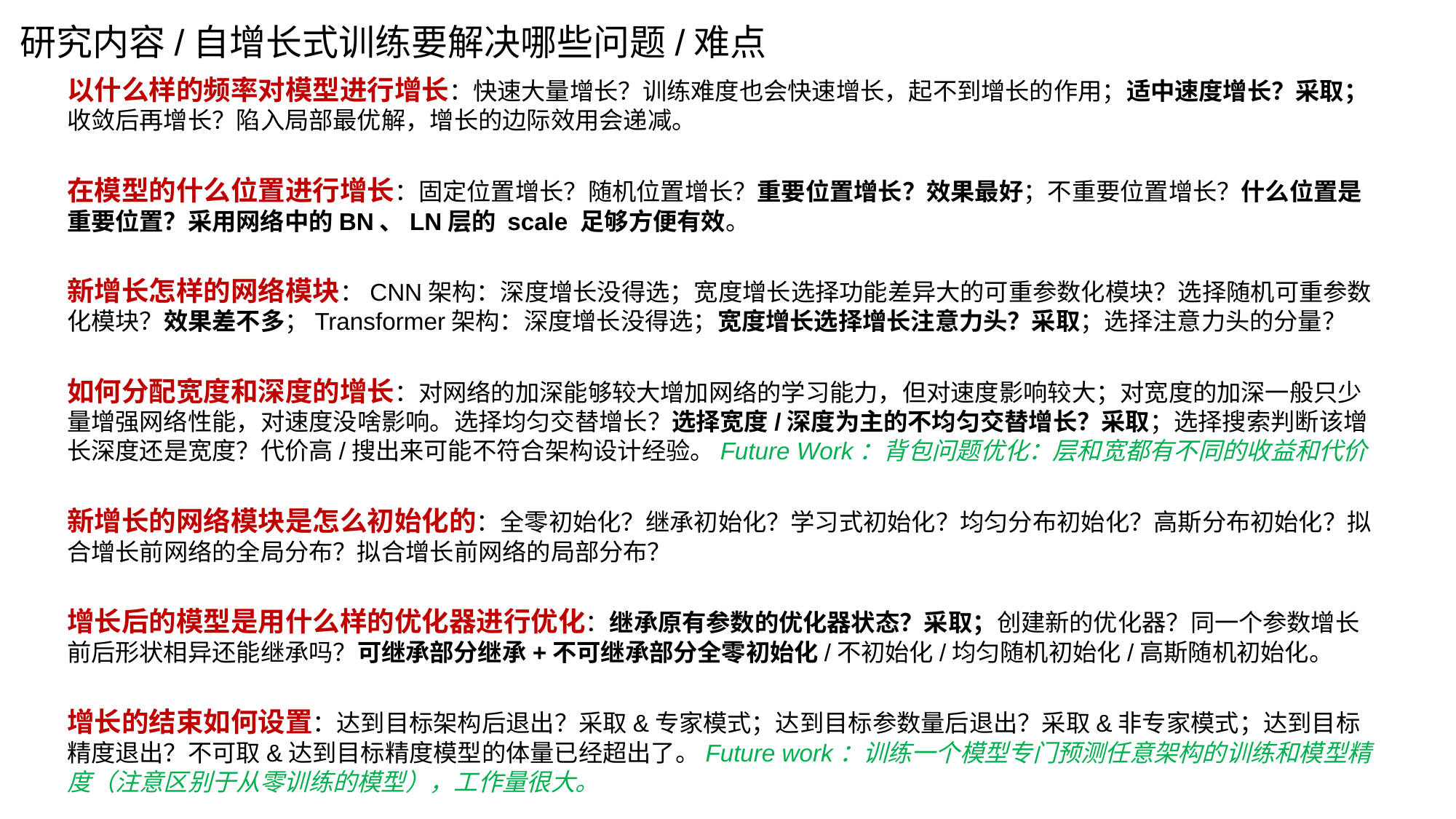

研究内容/自增长式训练要解决哪些问题/难点
以什么样的频率对模型进行增长：快速大量增长？训练难度也会快速增长，起不到增长的作用；适中速度增长？采取；收敛后再增长？陷入局部最优解，增长的边际效用会递减。
在模型的什么位置进行增长：固定位置增长？随机位置增长？重要位置增长？效果最好；不重要位置增长？什么位置是重要位置？采用网络中的BN、LN层的 scale 足够方便有效。
新增长怎样的网络模块：CNN架构：深度增长没得选；宽度增长选择功能差异大的可重参数化模块？选择随机可重参数化模块？效果差不多；Transformer架构：深度增长没得选；宽度增长选择增长注意力头？采取；选择注意力头的分量？
如何分配宽度和深度的增长：对网络的加深能够较大增加网络的学习能力，但对速度影响较大；对宽度的加深一般只少量增强网络性能，对速度没啥影响。选择均匀交替增长？选择宽度/深度为主的不均匀交替增长？采取；选择搜索判断该增长深度还是宽度？代价高/搜出来可能不符合架构设计经验。Future Work：背包问题优化：层和宽都有不同的收益和代价
新增长的网络模块是怎么初始化的：全零初始化？继承初始化？学习式初始化？均匀分布初始化？高斯分布初始化？拟合增长前网络的全局分布？拟合增长前网络的局部分布？
增长后的模型是用什么样的优化器进行优化：继承原有参数的优化器状态？采取；创建新的优化器？同一个参数增长前后形状相异还能继承吗？可继承部分继承+不可继承部分全零初始化/不初始化/均匀随机初始化/高斯随机初始化。
增长的结束如何设置：达到目标架构后退出？采取&专家模式；达到目标参数量后退出？采取&非专家模式；达到目标精度退出？不可取&达到目标精度模型的体量已经超出了。Future work：训练一个模型专门预测任意架构的训练和模型精度（注意区别于从零训练的模型），工作量很大。